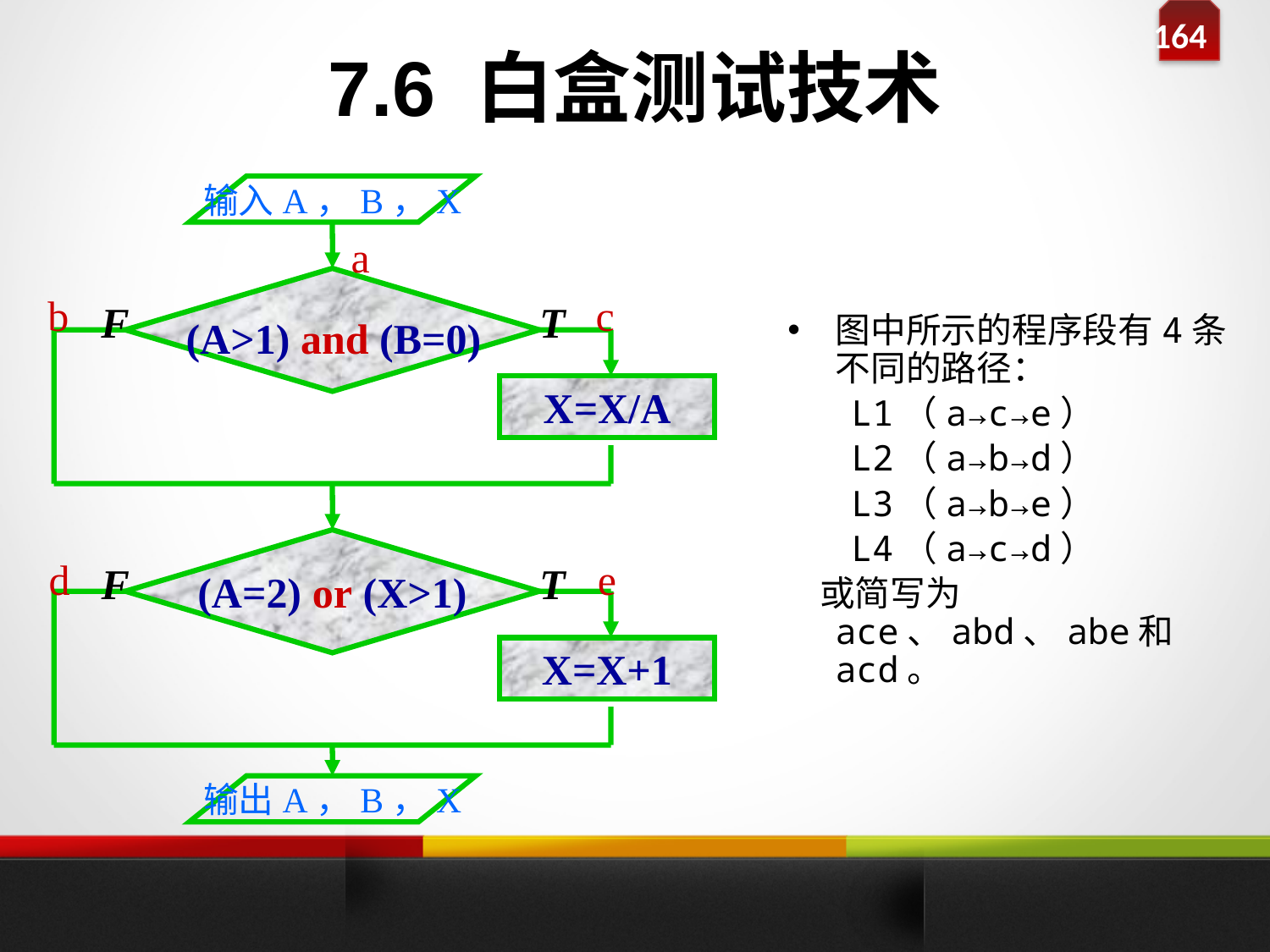

7.6 白盒测试技术
#
输入A，B，X

a

b
c
F
T
(A>1) and (B=0)

X=X/A

(A=2) or (X>1)
d
e
F
T

X=X+1

输出A，B，X
图中所示的程序段有4条不同的路径：
   L1（a→c→e）
   L2（a→b→d）
   L3（a→b→e）
   L4（a→c→d）
   或简写为ace、abd、abe和acd。